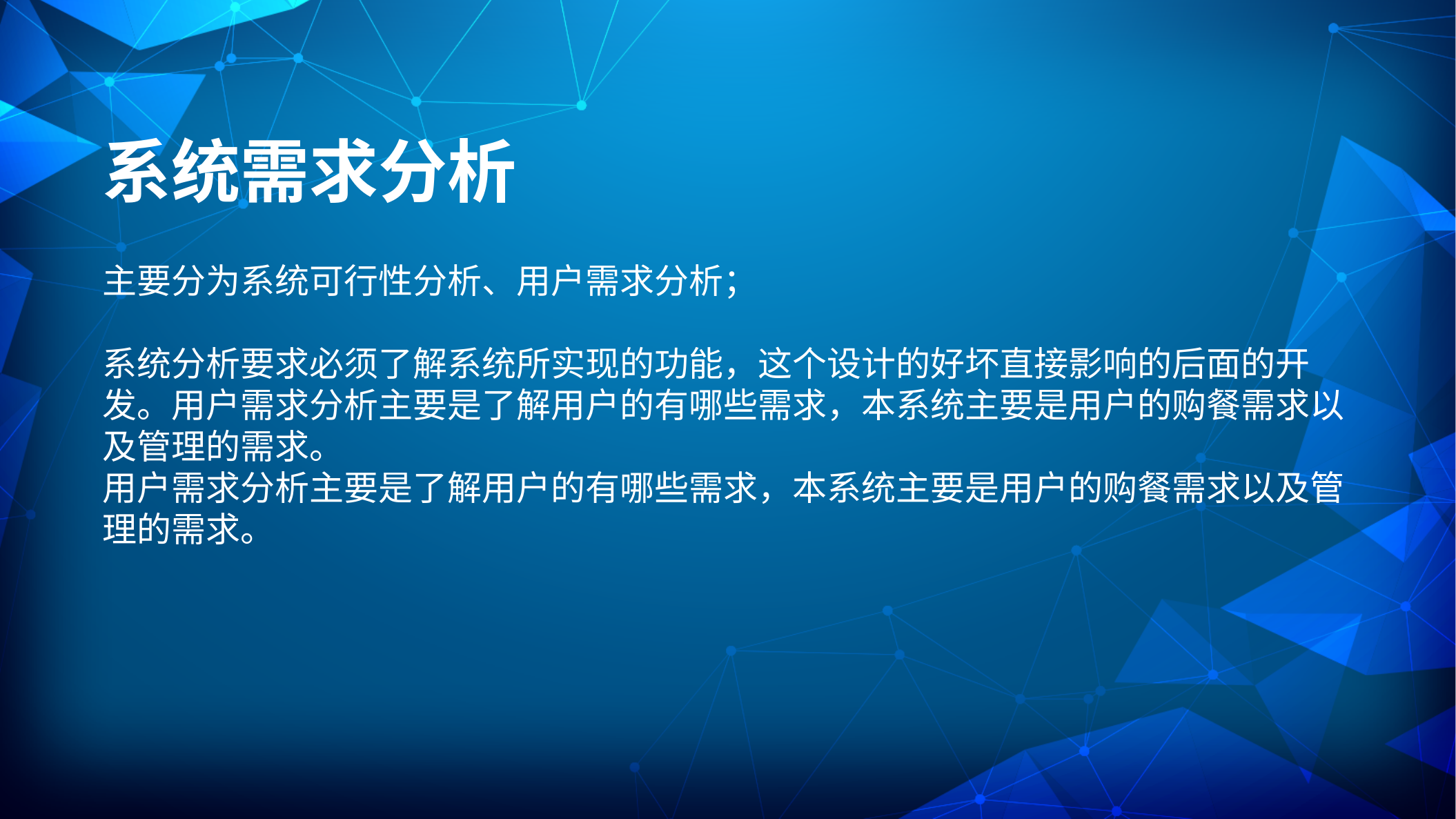

系统需求分析

主要分为系统可行性分析、用户需求分析；

系统分析要求必须了解系统所实现的功能，这个设计的好坏直接影响的后面的开发。用户需求分析主要是了解用户的有哪些需求，本系统主要是用户的购餐需求以及管理的需求。
用户需求分析主要是了解用户的有哪些需求，本系统主要是用户的购餐需求以及管理的需求。